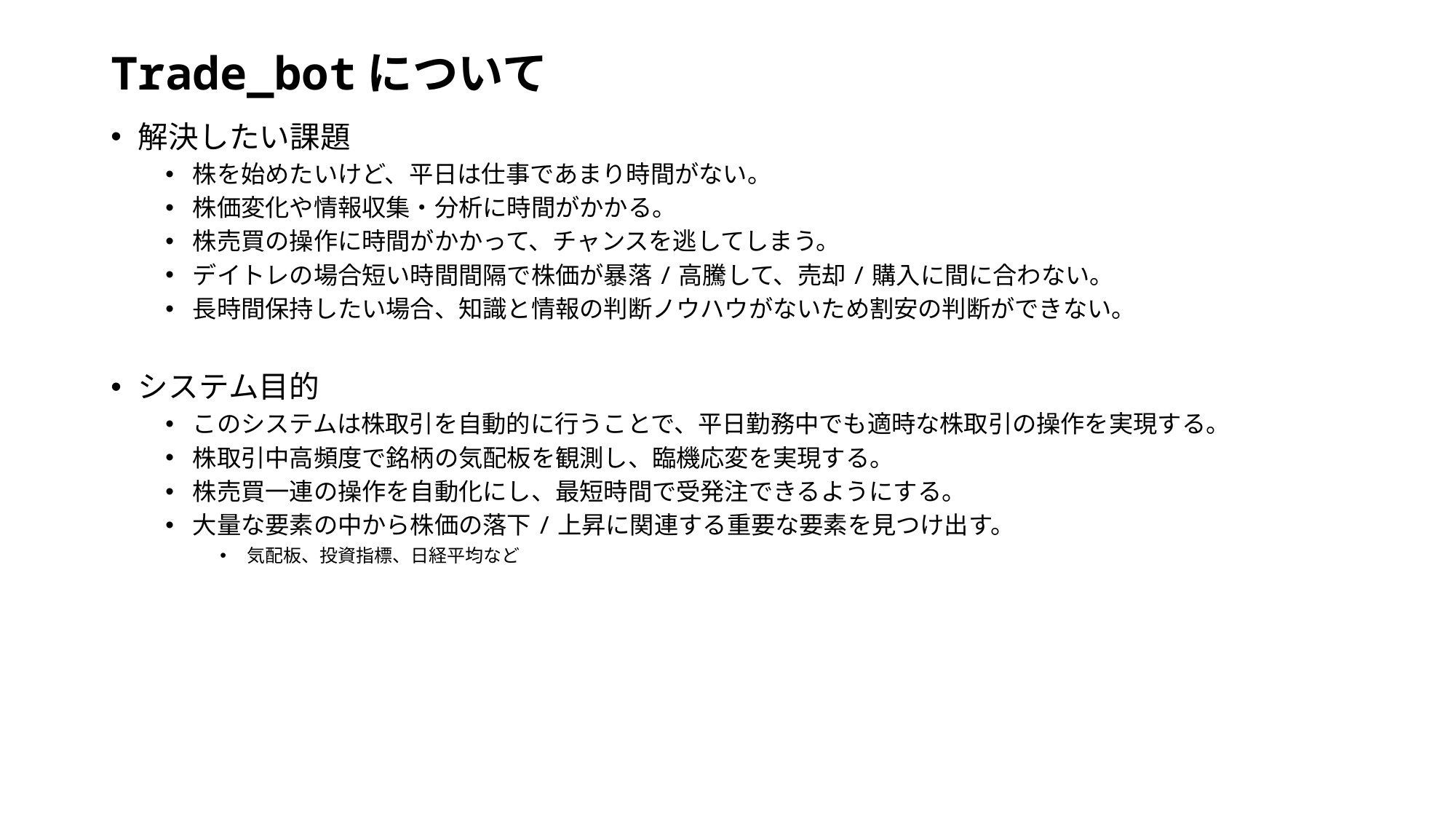

# Trade_botについて
解決したい課題
株を始めたいけど、平日は仕事であまり時間がない。
株価変化や情報収集・分析に時間がかかる。
株売買の操作に時間がかかって、チャンスを逃してしまう。
デイトレの場合短い時間間隔で株価が暴落/高騰して、売却/購入に間に合わない。
長時間保持したい場合、知識と情報の判断ノウハウがないため割安の判断ができない。

システム目的
このシステムは株取引を自動的に行うことで、平日勤務中でも適時な株取引の操作を実現する。
株取引中高頻度で銘柄の気配板を観測し、臨機応変を実現する。
株売買一連の操作を自動化にし、最短時間で受発注できるようにする。
大量な要素の中から株価の落下/上昇に関連する重要な要素を見つけ出す。
気配板、投資指標、日経平均など